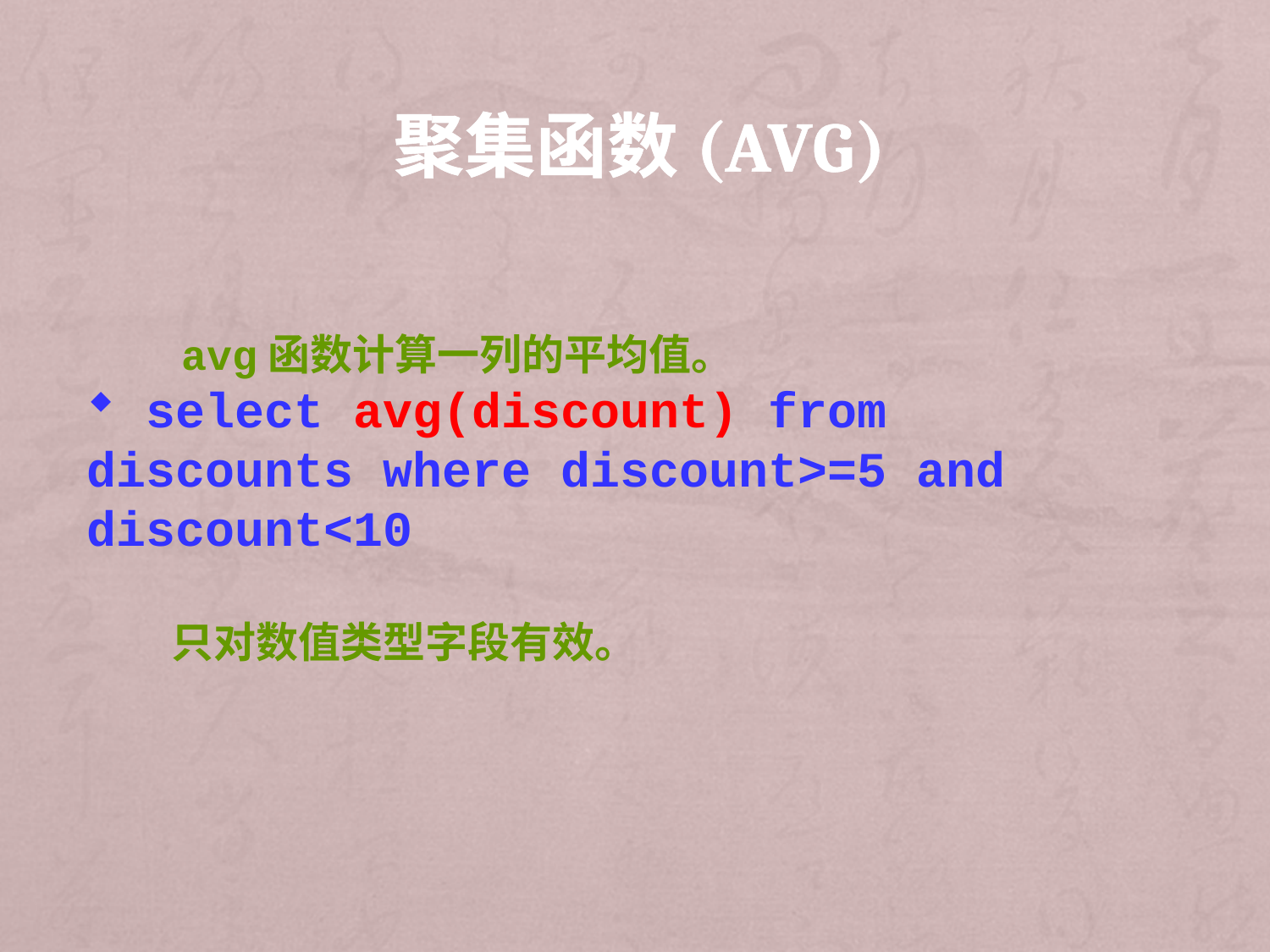

# 聚集函数(avg)
　　avg函数计算一列的平均值。
 select avg(discount) from discounts where discount>=5 and discount<10

　　只对数值类型字段有效。